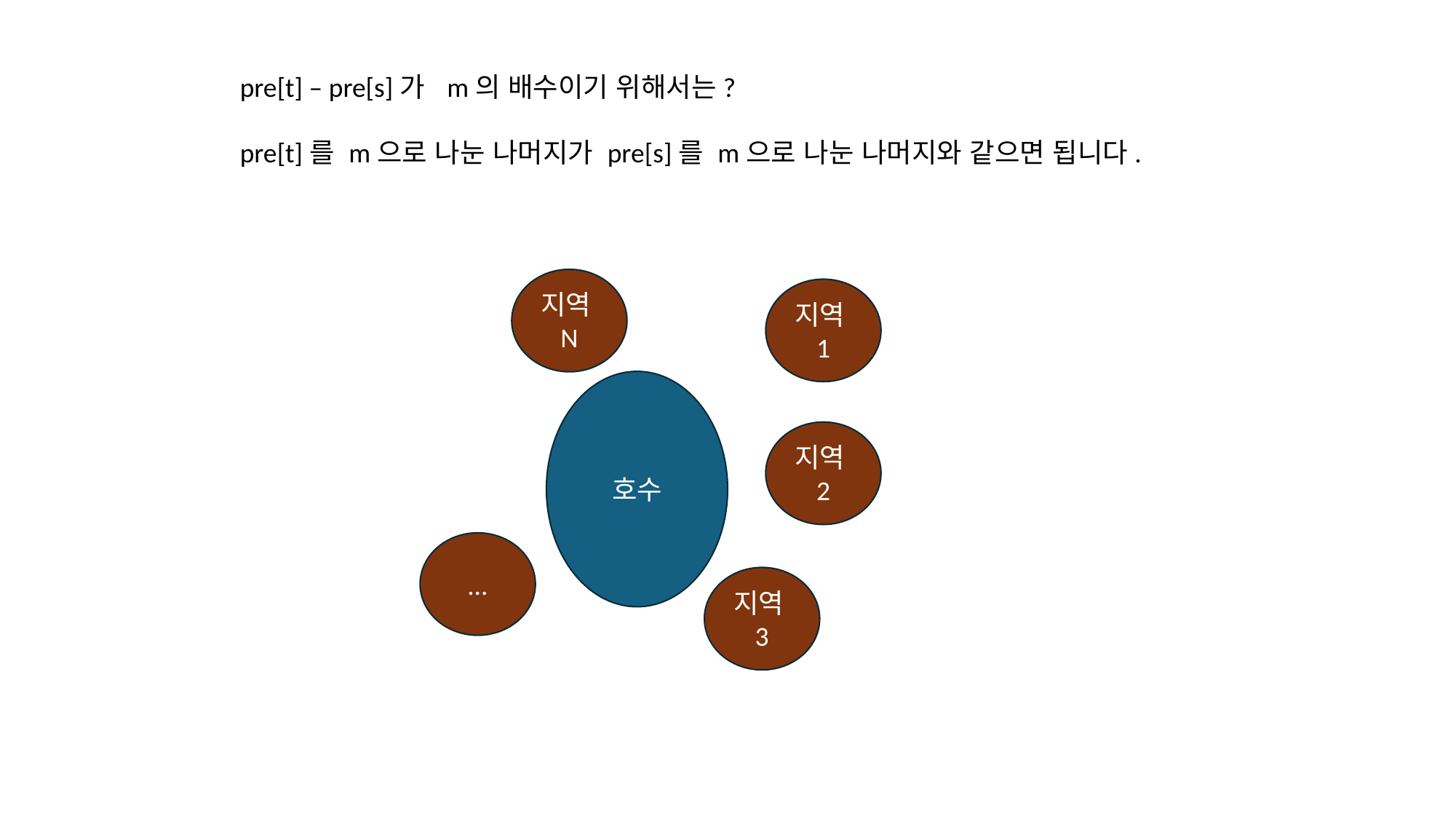

pre[t] – pre[s]가  m의 배수이기 위해서는?

pre[t]를 m으로 나눈 나머지가 pre[s]를 m으로 나눈 나머지와 같으면 됩니다.
지역N
지역1
호수
지역2
...
지역3